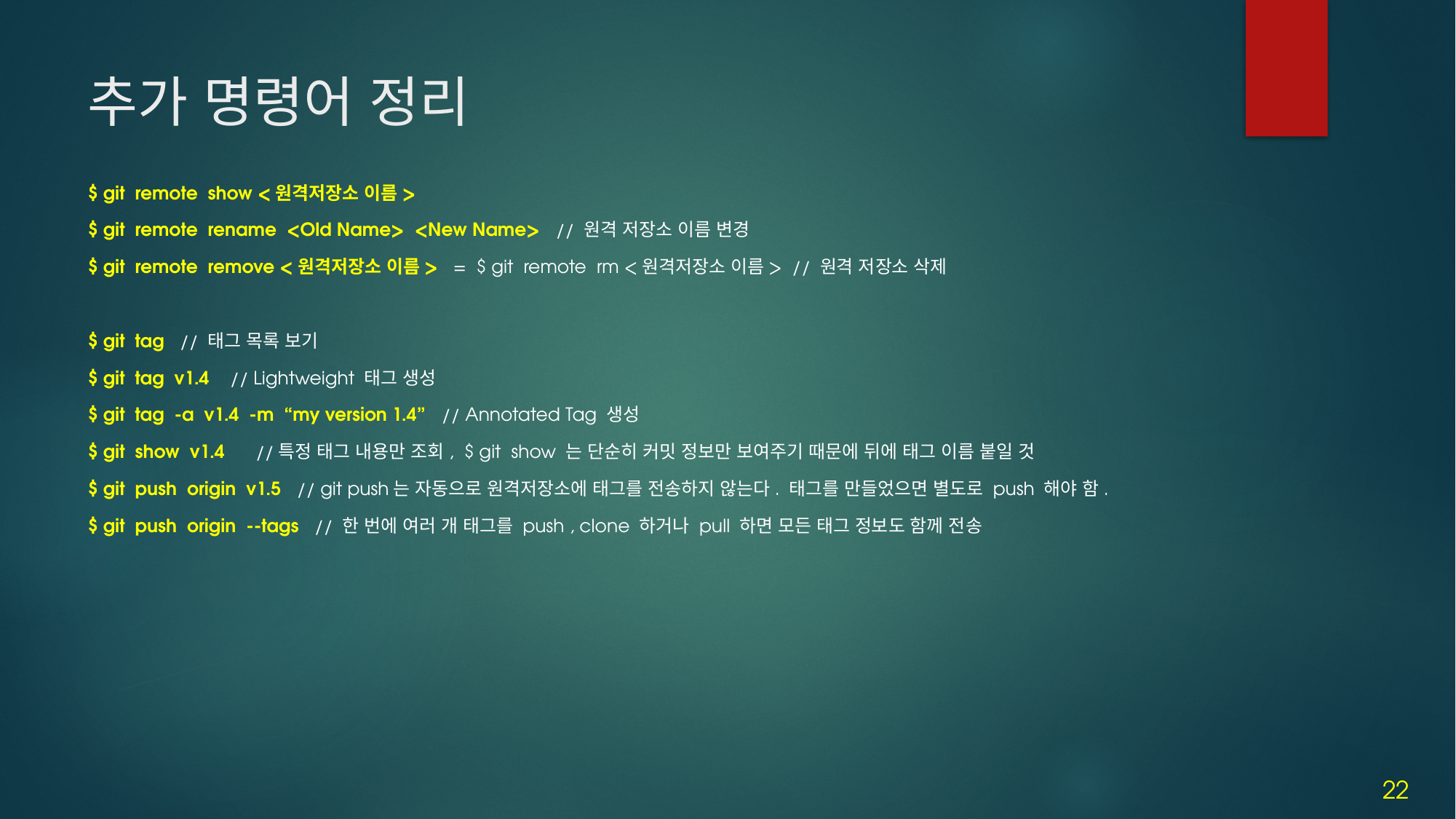

# 추가 명령어 정리
$ git  remote  show <원격저장소 이름>
$ git  remote  rename  <Old Name>  <New Name>   // 원격 저장소 이름 변경
$ git  remote  remove <원격저장소 이름>   =  $ git  remote  rm <원격저장소 이름>  // 원격 저장소 삭제

$ git  tag   // 태그 목록 보기
$ git  tag  v1.4    // Lightweight 태그 생성
$ git  tag  -a  v1.4  -m  “my version 1.4”   // Annotated Tag 생성
$ git  show  v1.4      //특정 태그 내용만 조회,  $ git  show 는 단순히 커밋 정보만 보여주기 때문에 뒤에 태그 이름 붙일 것
$ git  push  origin  v1.5   // git push는 자동으로 원격저장소에 태그를 전송하지 않는다. 태그를 만들었으면 별도로 push 해야 함.
$ git  push  origin  --tags   // 한 번에 여러 개 태그를 push , clone 하거나 pull 하면 모든 태그 정보도 함께 전송
22